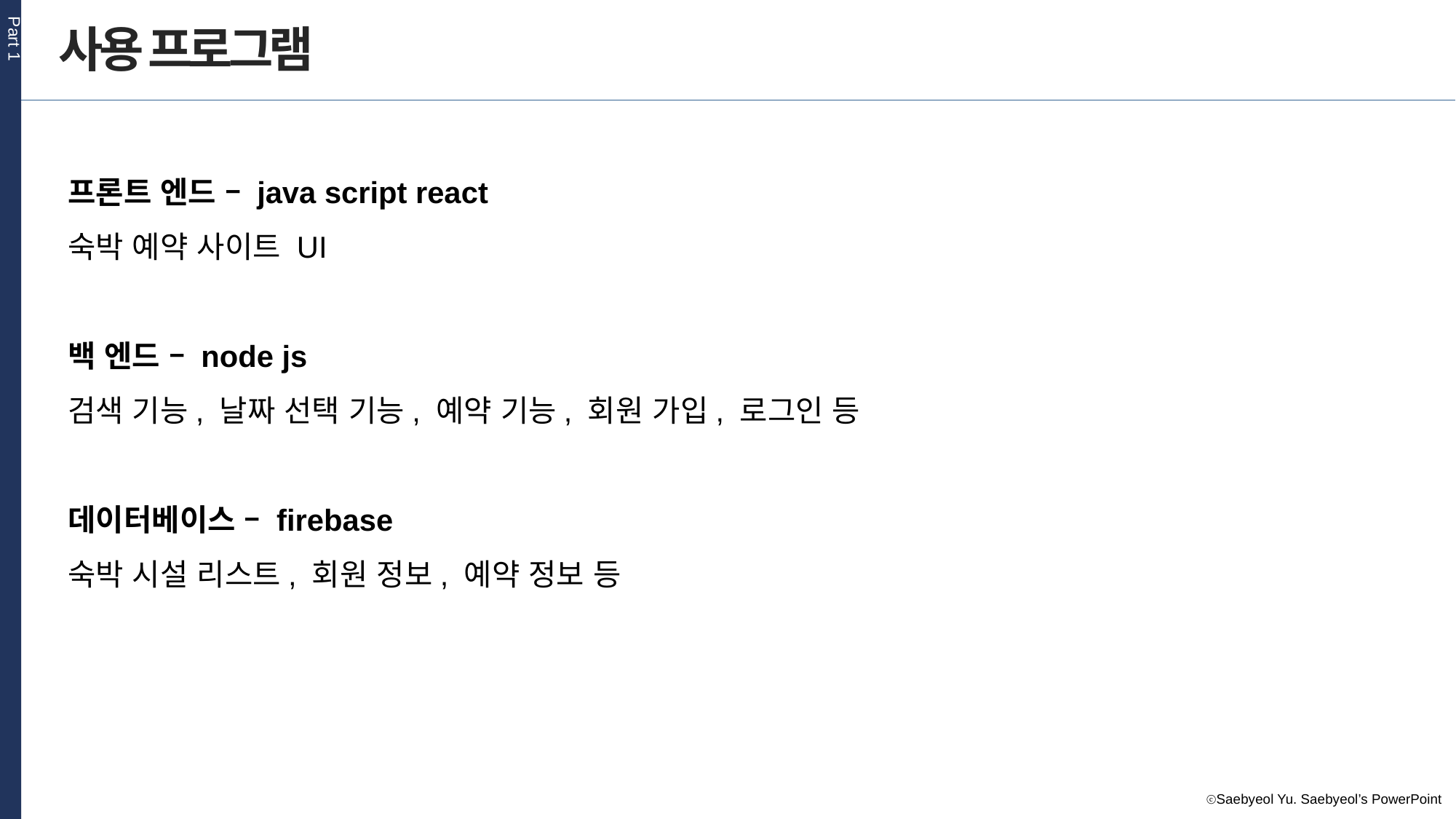

Part 1
사용 프로그램
프론트 엔드 – java script react
숙박 예약 사이트 UI

백 엔드 – node js
검색 기능, 날짜 선택 기능, 예약 기능, 회원 가입, 로그인 등

데이터베이스 – firebase
숙박 시설 리스트, 회원 정보, 예약 정보 등